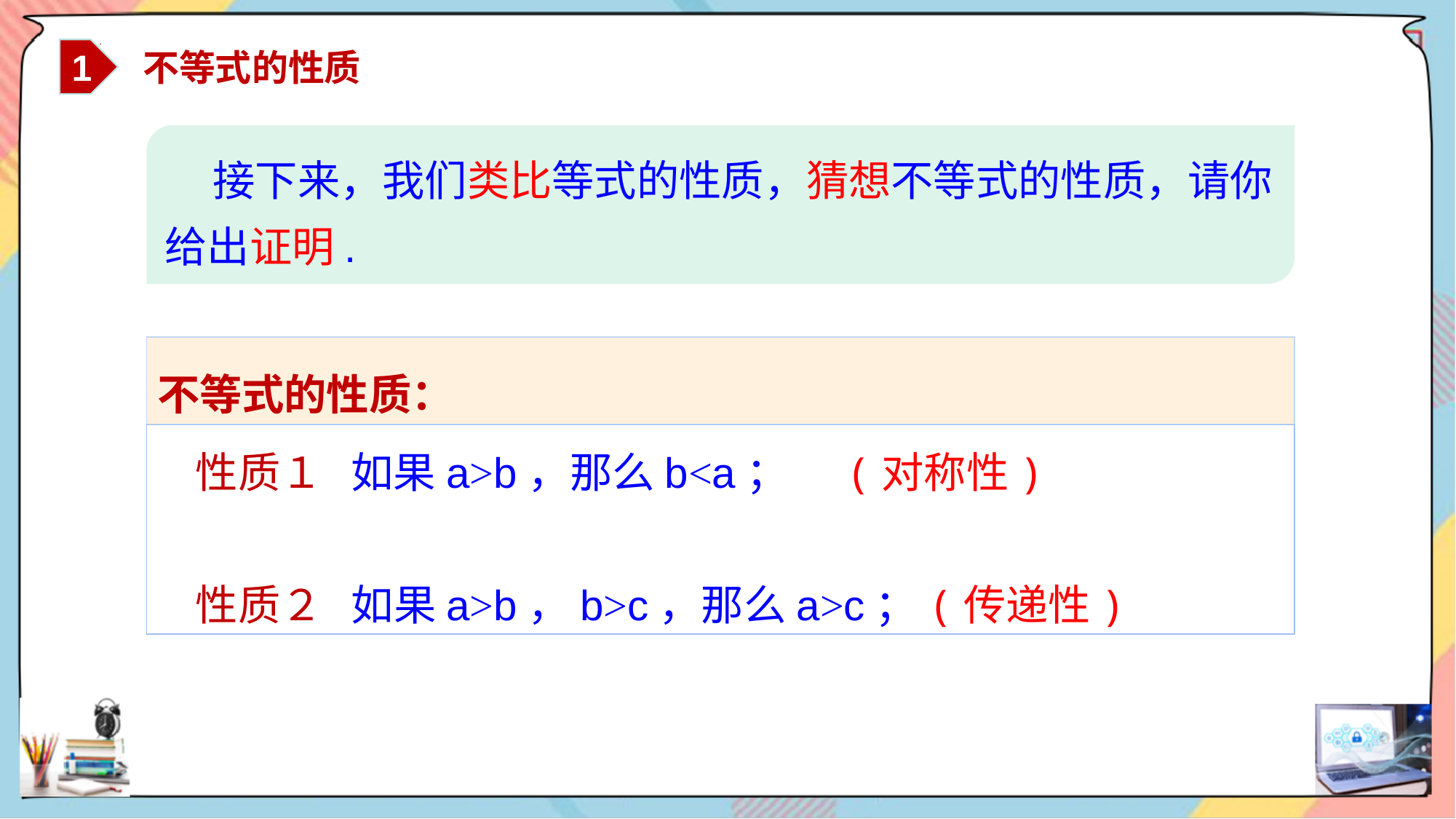

1
 不等式的性质
    接下来，我们类比等式的性质，猜想不等式的性质，请你给出证明.
不等式的性质：
   性质１   如果a>b，那么b<a；     (对称性)

   性质２   如果a>b，b>c，那么a>c；(传递性)